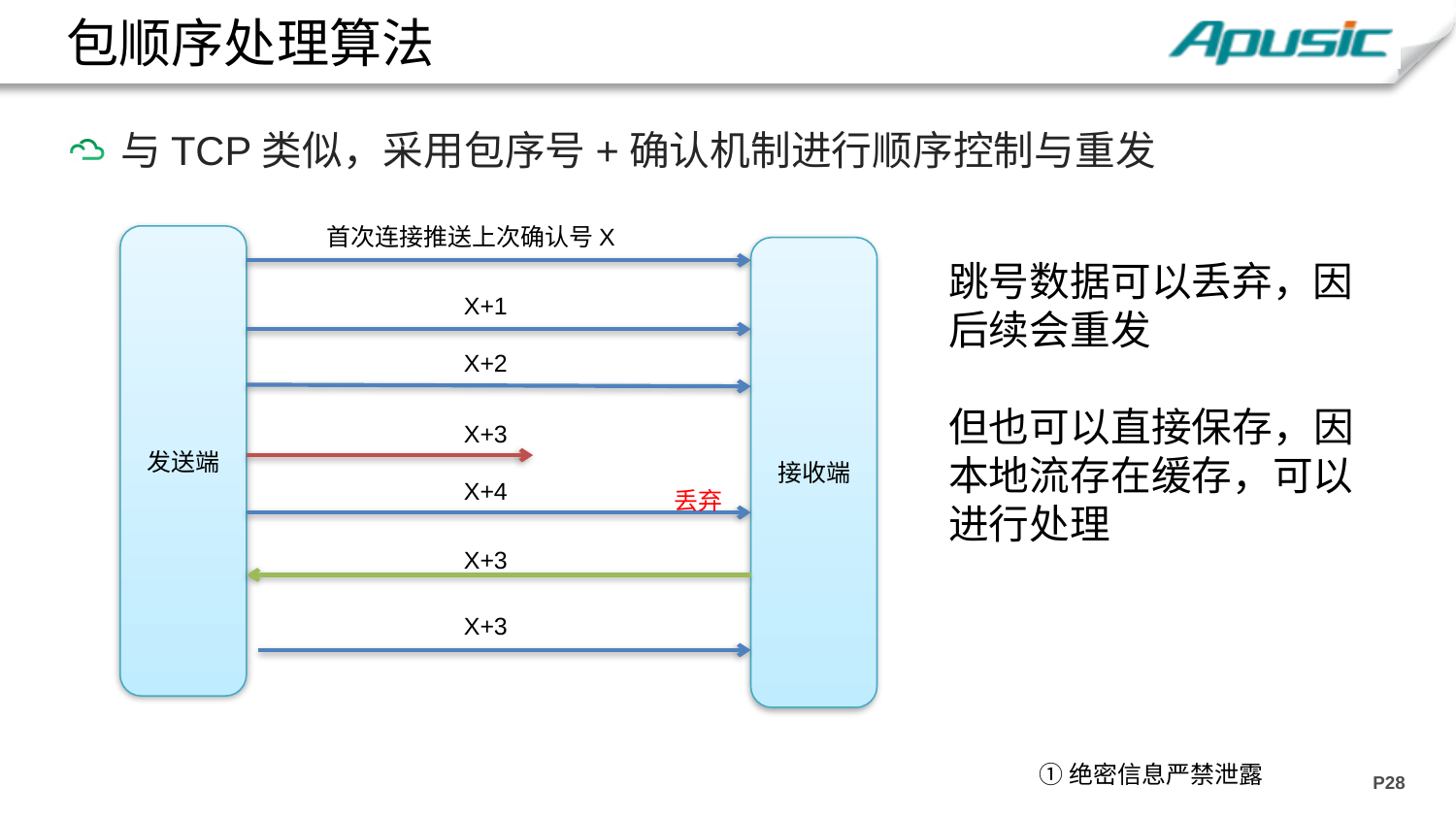

# 包顺序处理算法
与TCP类似，采用包序号+确认机制进行顺序控制与重发
首次连接推送上次确认号X
发送端
接收端
跳号数据可以丢弃，因后续会重发

但也可以直接保存，因本地流存在缓存，可以进行处理
X+1
X+2
X+3
X+4
丢弃
X+3
X+3